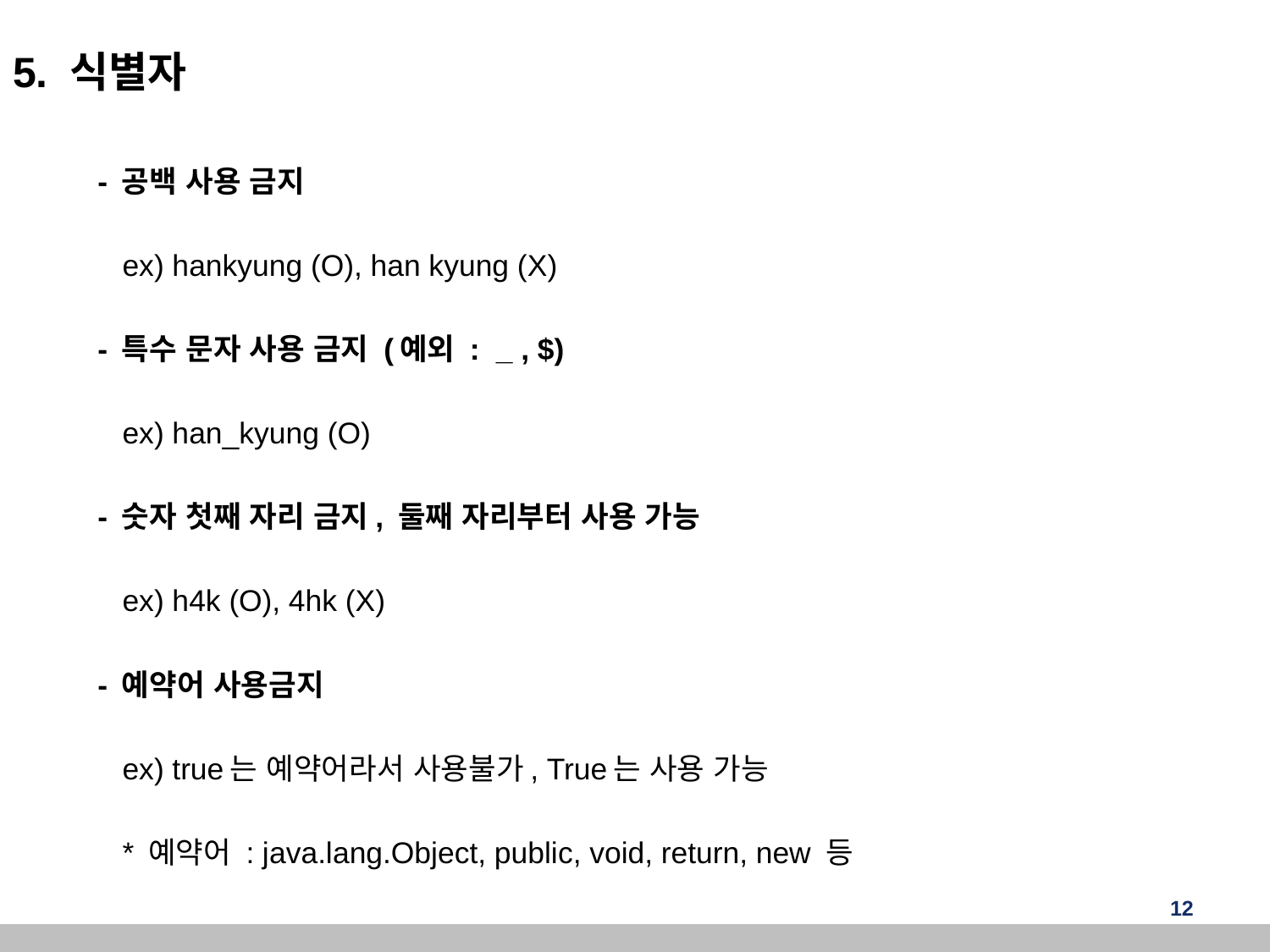

5. 식별자
- 공백 사용 금지

   ex) hankyung (O), han kyung (X)

- 특수 문자 사용 금지 (예외 :  _ , $)

   ex) han_kyung (O)

- 숫자 첫째 자리 금지, 둘째 자리부터 사용 가능

   ex) h4k (O), 4hk (X)

- 예약어 사용금지

   ex) true는 예약어라서 사용불가, True는 사용 가능

   * 예약어 : java.lang.Object, public, void, return, new 등

12